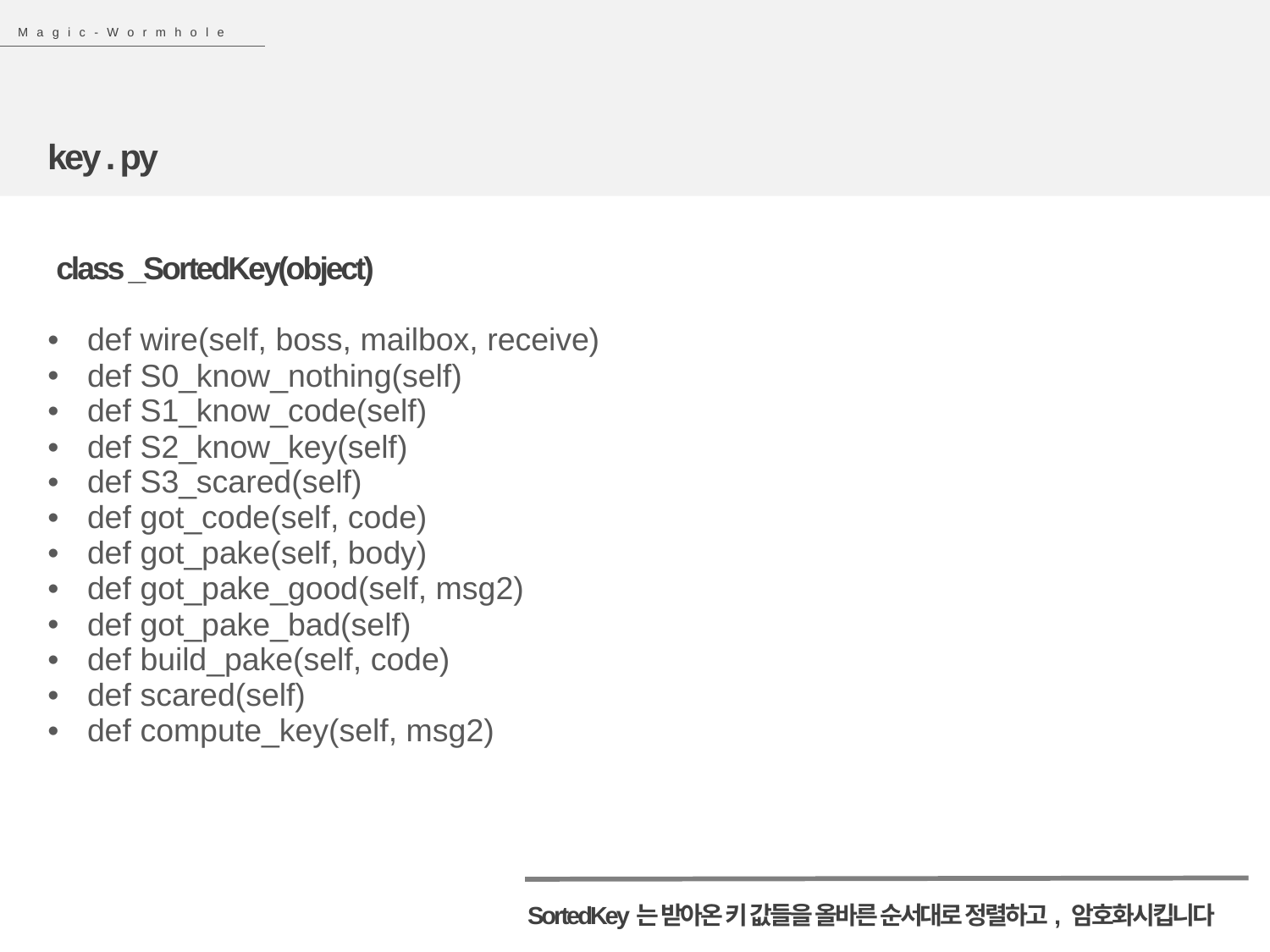

Magic-Wormhole
key . py
 class _SortedKey(object)
| def wire(self, boss, mailbox, receive) def S0\_know\_nothing(self) def S1\_know\_code(self) def S2\_know\_key(self) def S3\_scared(self) def got\_code(self, code) def got\_pake(self, body) def got\_pake\_good(self, msg2) def got\_pake\_bad(self) def build\_pake(self, code) def scared(self) def compute\_key(self, msg2) |
| --- |
SortedKey는 받아온 키 값들을 올바른 순서대로 정렬하고, 암호화시킵니다